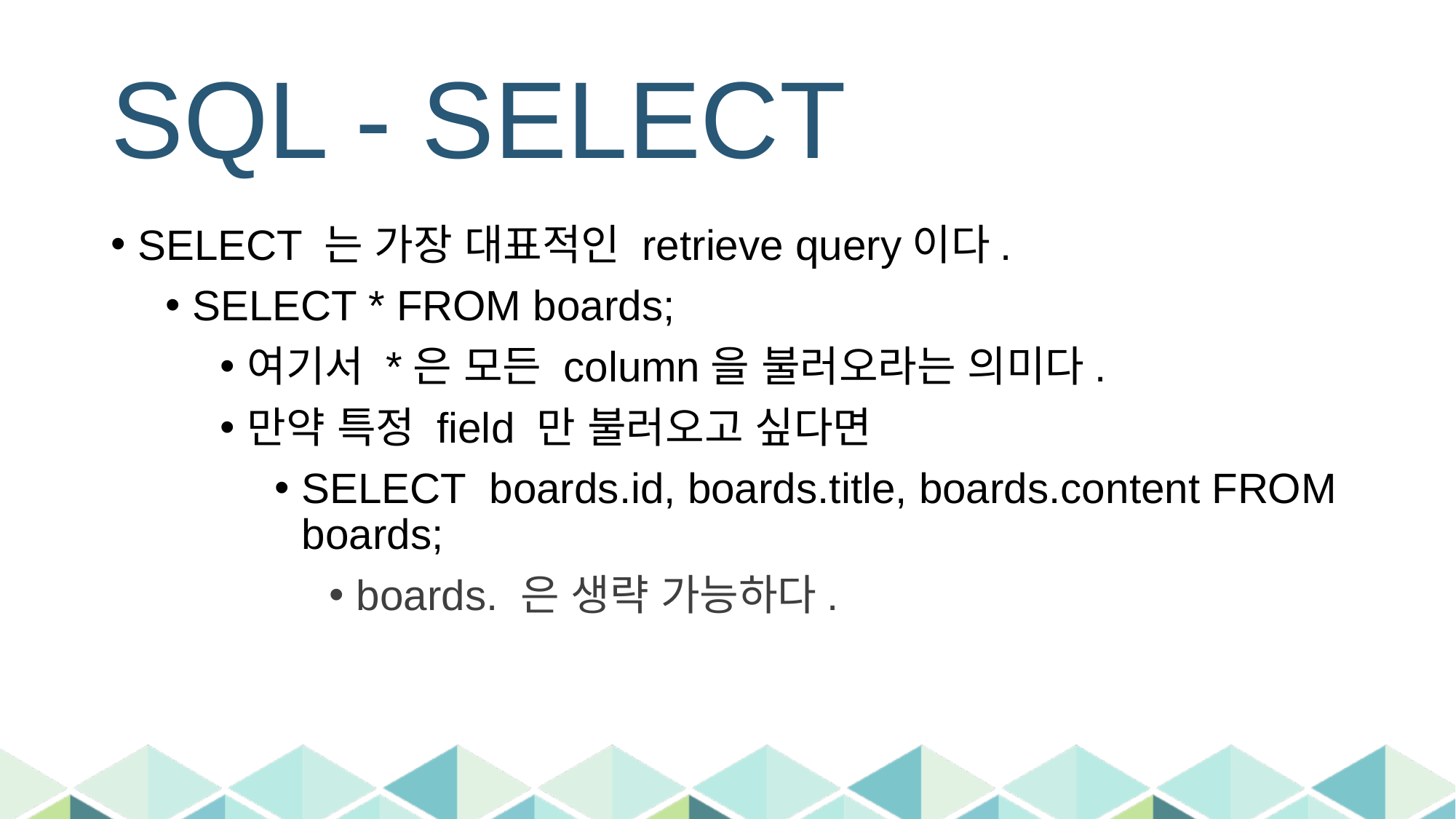

# SQL - SELECT
SELECT 는 가장 대표적인 retrieve query이다.
SELECT * FROM boards;
여기서 *은 모든 column을 불러오라는 의미다.
만약 특정 field 만 불러오고 싶다면
SELECT  boards.id, boards.title, boards.content FROM boards;
boards. 은 생략 가능하다.